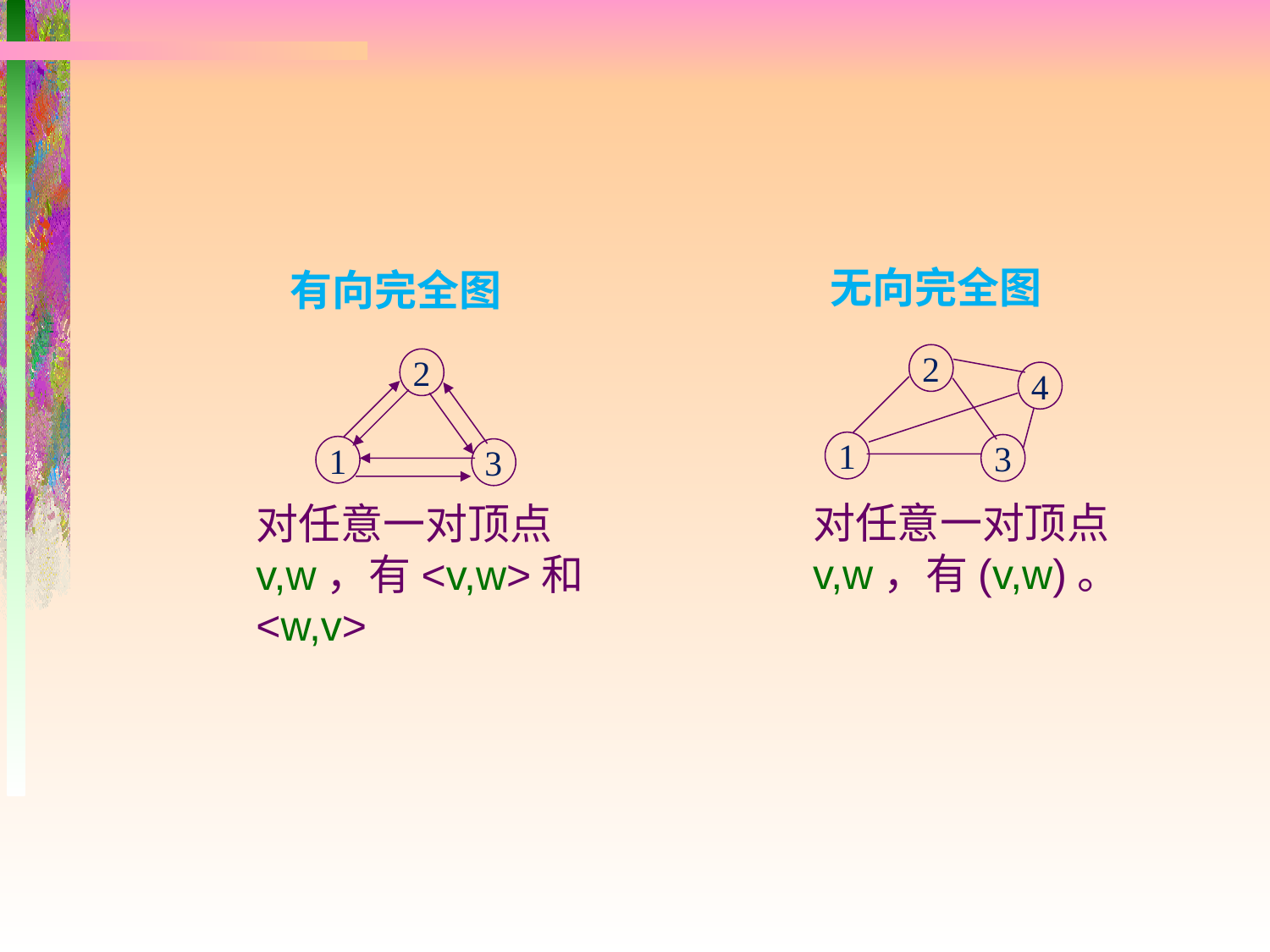

无向完全图
有向完全图
2

4

1
3

2

1
3

对任意一对顶点v,w，有(v,w)。
对任意一对顶点v,w，有<v,w>和<w,v>